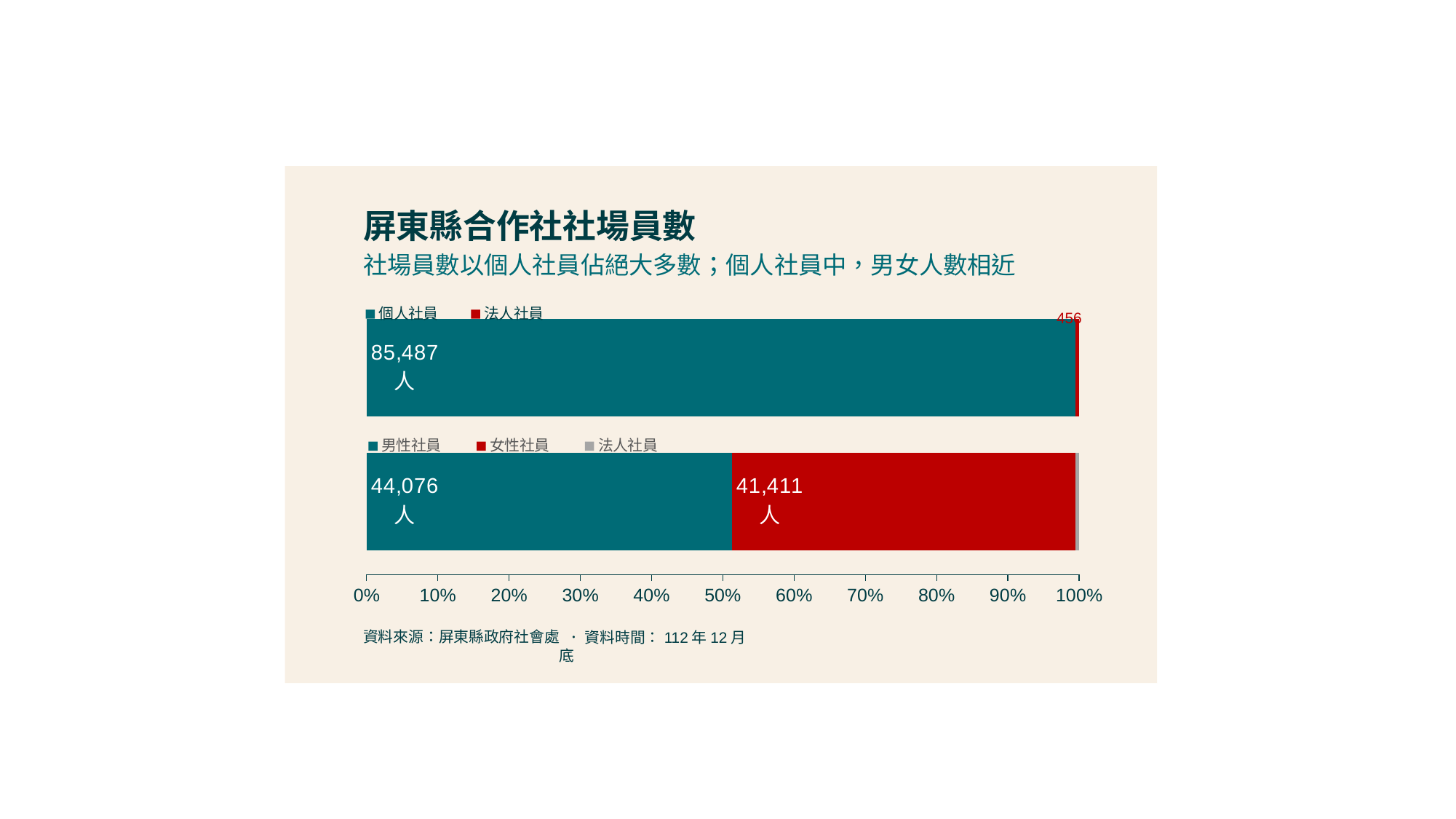

屏東縣合作社社場員數
社場員數以個人社員佔絕大多數；個人社員中，男女人數相近

### Chart

| Category | 個人社員 | 法人社員 |
|---|---|---|
456

### Chart

| Category | 男性社員 | 女性社員 | 法人社員 |
|---|---|---|---|
資料來源：屏東縣政府社會處
 ． 資料時間：112年12月底